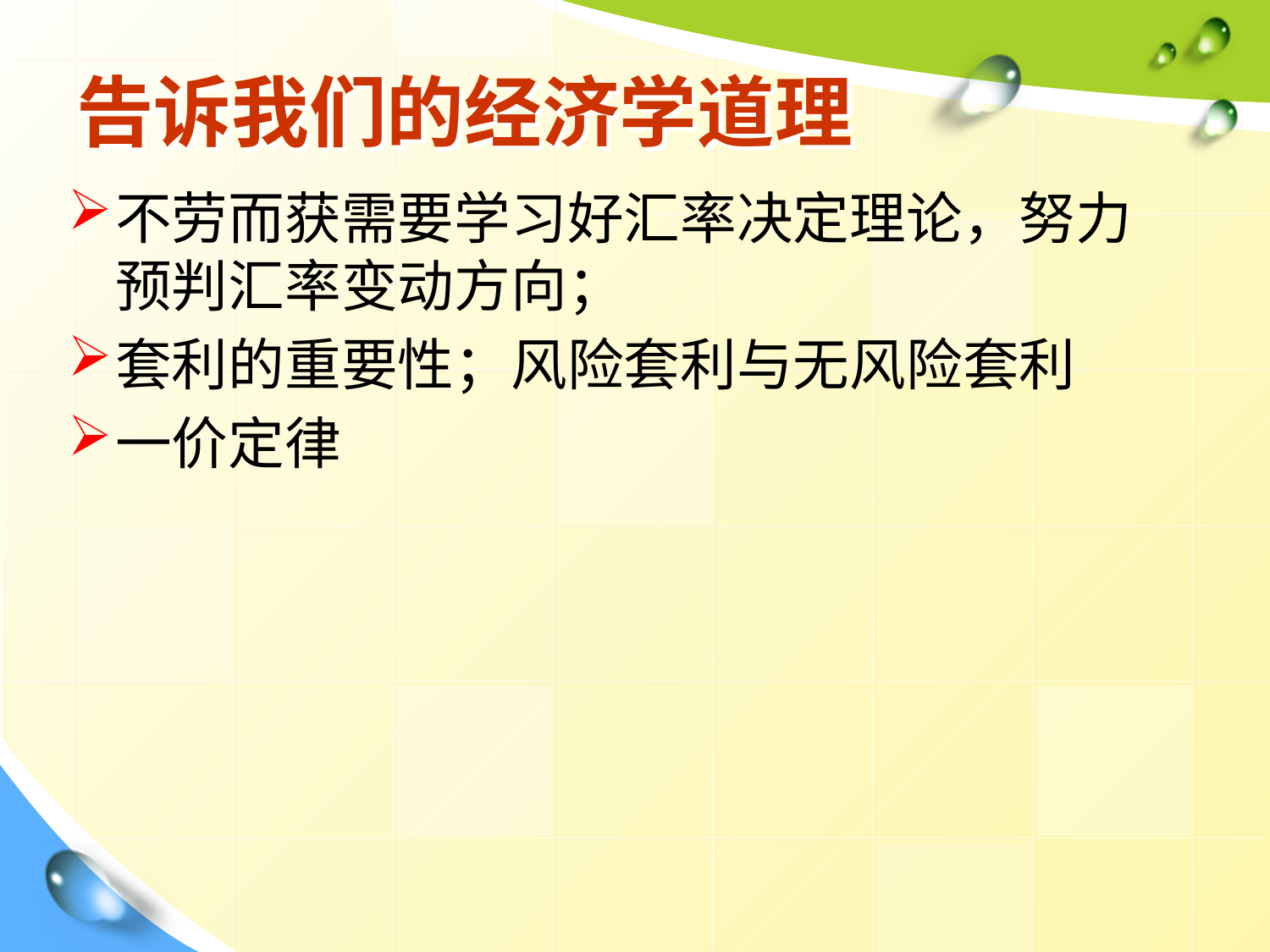

# 告诉我们的经济学道理
不劳而获需要学习好汇率决定理论，努力预判汇率变动方向；
套利的重要性；风险套利与无风险套利
一价定律